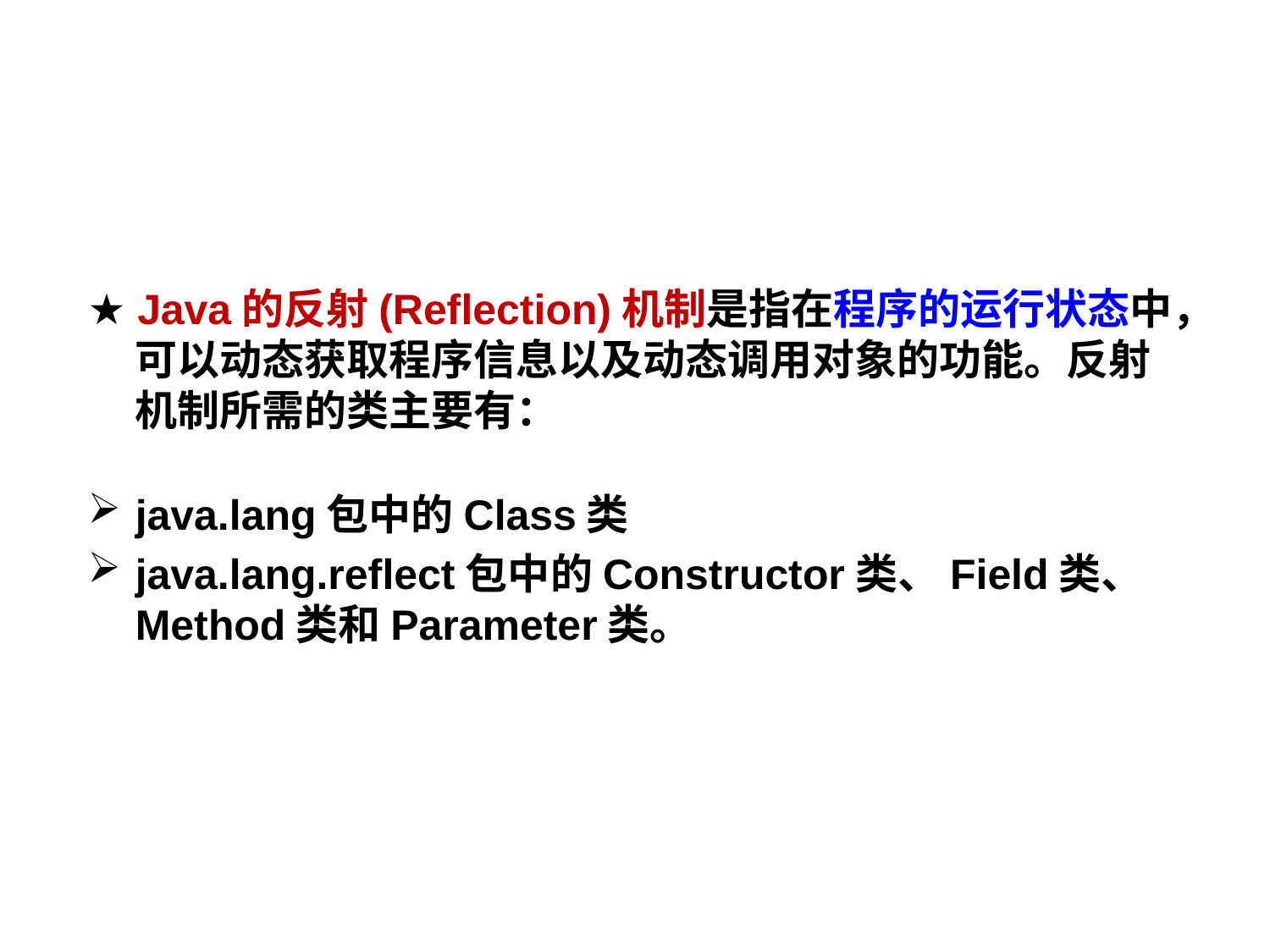

★ Java的反射(Reflection)机制是指在程序的运行状态中，可以动态获取程序信息以及动态调用对象的功能。反射机制所需的类主要有：

java.lang包中的Class类
java.lang.reflect包中的Constructor类、Field类、Method类和Parameter类。